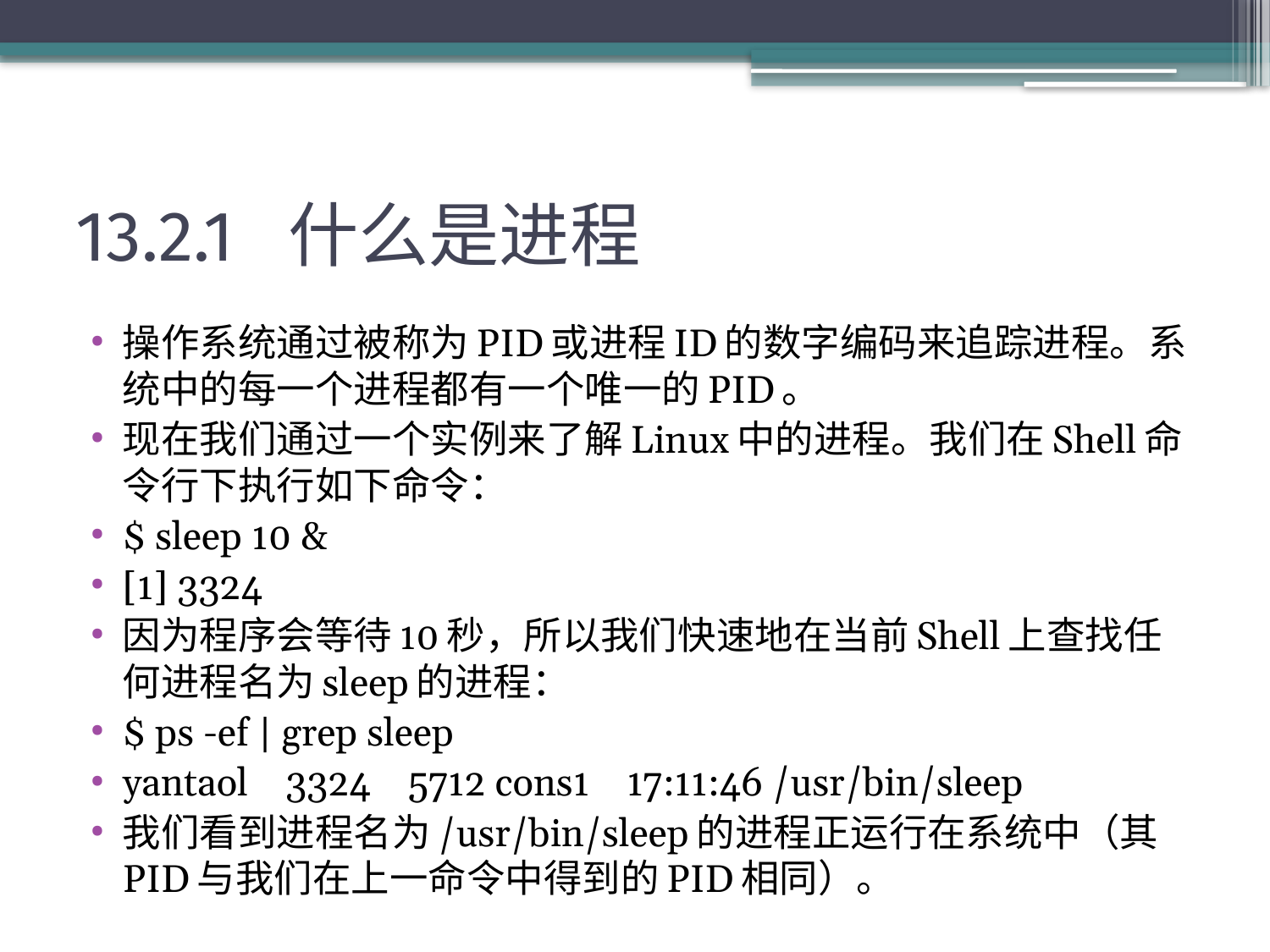

# 13.2.1  什么是进程
操作系统通过被称为PID或进程ID的数字编码来追踪进程。系统中的每一个进程都有一个唯一的PID。
现在我们通过一个实例来了解Linux中的进程。我们在Shell命令行下执行如下命令：
$ sleep 10 &
[1] 3324
因为程序会等待10秒，所以我们快速地在当前Shell上查找任何进程名为sleep的进程：
$ ps -ef | grep sleep
yantaol    3324    5712 cons1    17:11:46 /usr/bin/sleep
我们看到进程名为/usr/bin/sleep的进程正运行在系统中（其PID与我们在上一命令中得到的PID相同）。